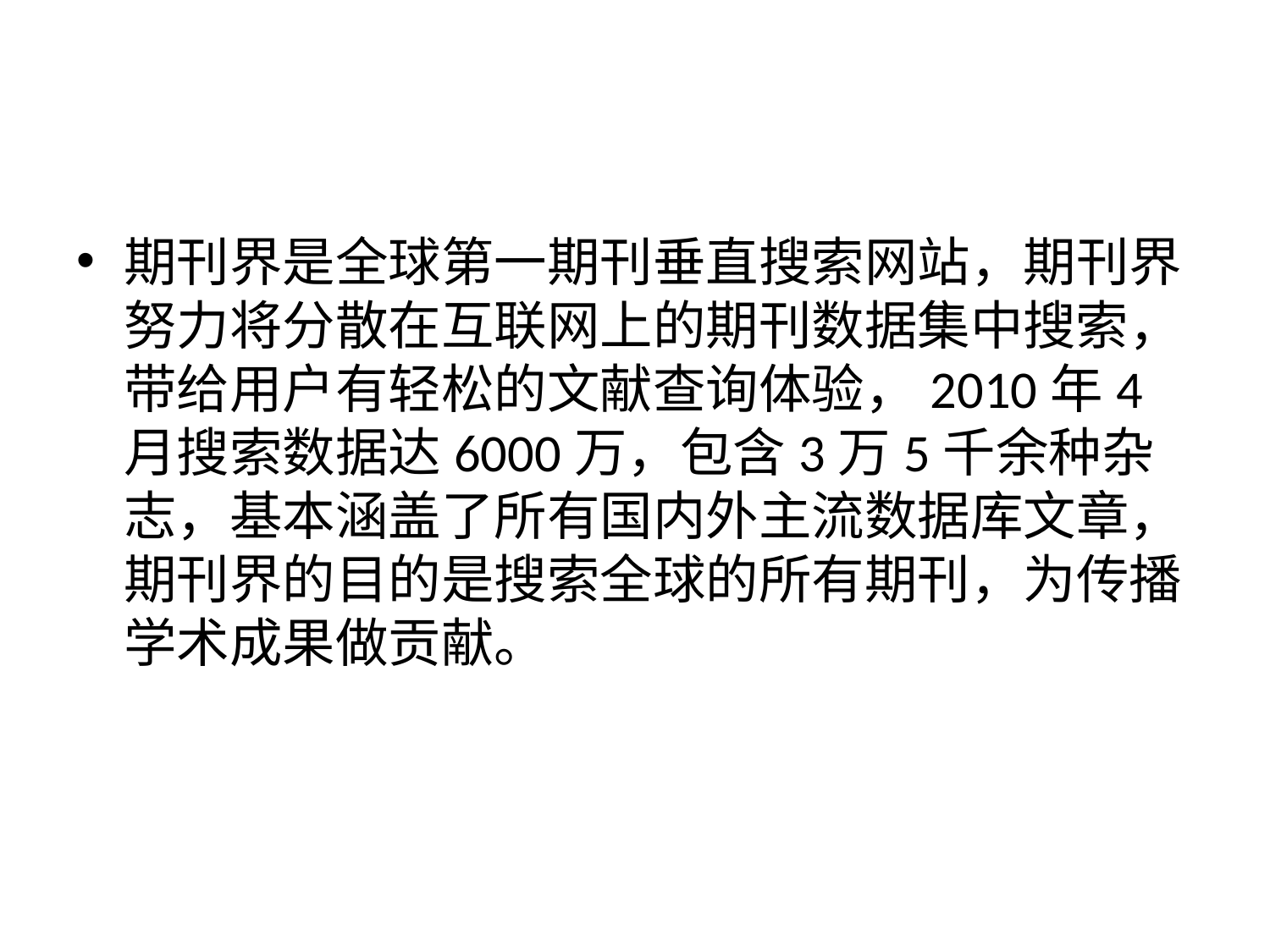

期刊界是全球第一期刊垂直搜索网站，期刊界努力将分散在互联网上的期刊数据集中搜索，带给用户有轻松的文献查询体验，2010年4月搜索数据达6000万，包含3万5千余种杂志，基本涵盖了所有国内外主流数据库文章，期刊界的目的是搜索全球的所有期刊，为传播学术成果做贡献。